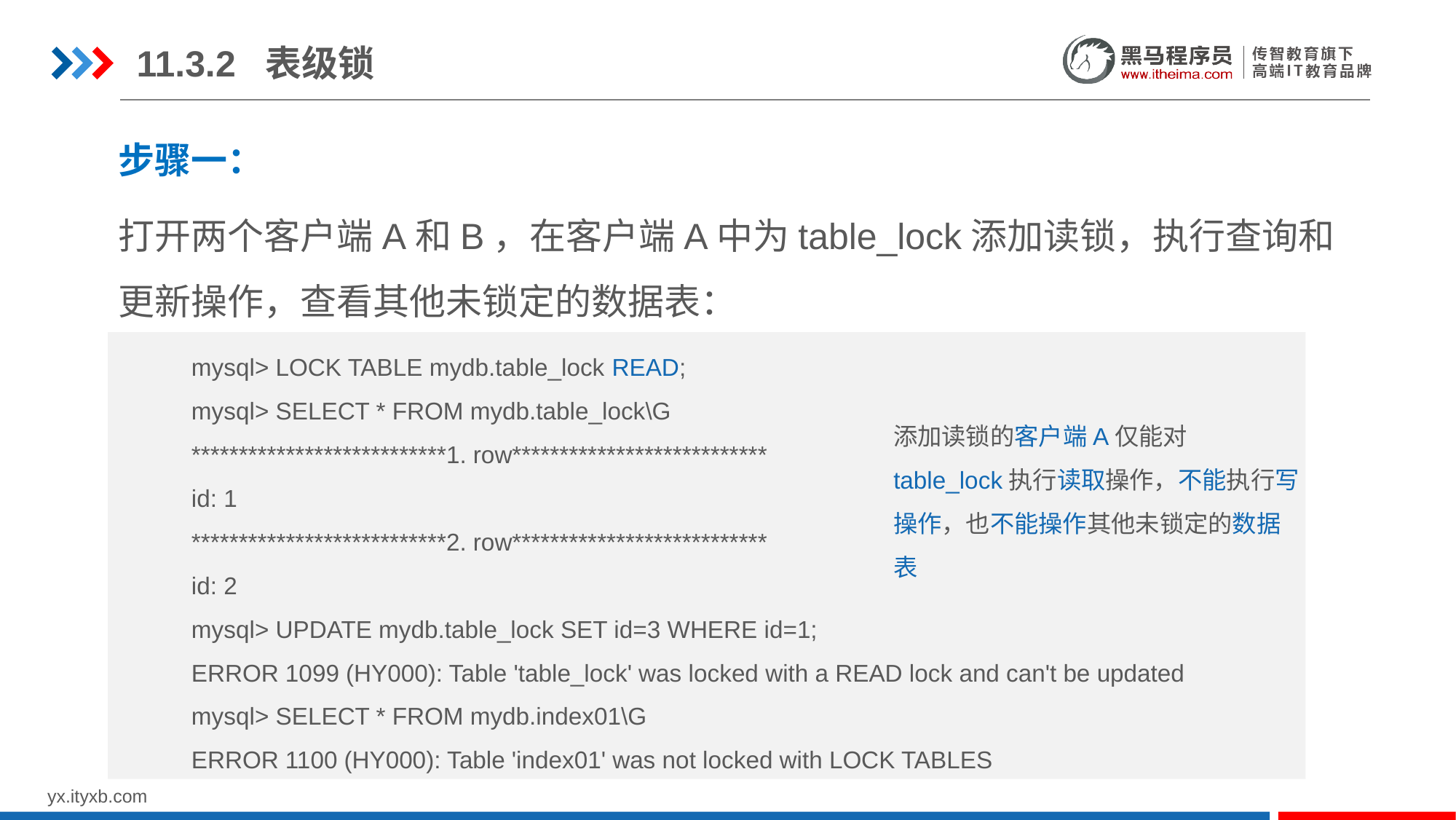

11.3.2  表级锁
步骤一：
打开两个客户端A和B，在客户端A中为table_lock添加读锁，执行查询和更新操作，查看其他未锁定的数据表：
mysql> LOCK TABLE mydb.table_lock READ;
mysql> SELECT * FROM mydb.table_lock\G
***************************1. row***************************
id: 1
***************************2. row***************************
id: 2
mysql> UPDATE mydb.table_lock SET id=3 WHERE id=1;
ERROR 1099 (HY000): Table 'table_lock' was locked with a READ lock and can't be updated
mysql> SELECT * FROM mydb.index01\G
ERROR 1100 (HY000): Table 'index01' was not locked with LOCK TABLES
添加读锁的客户端A仅能对table_lock执行读取操作，不能执行写操作，也不能操作其他未锁定的数据表